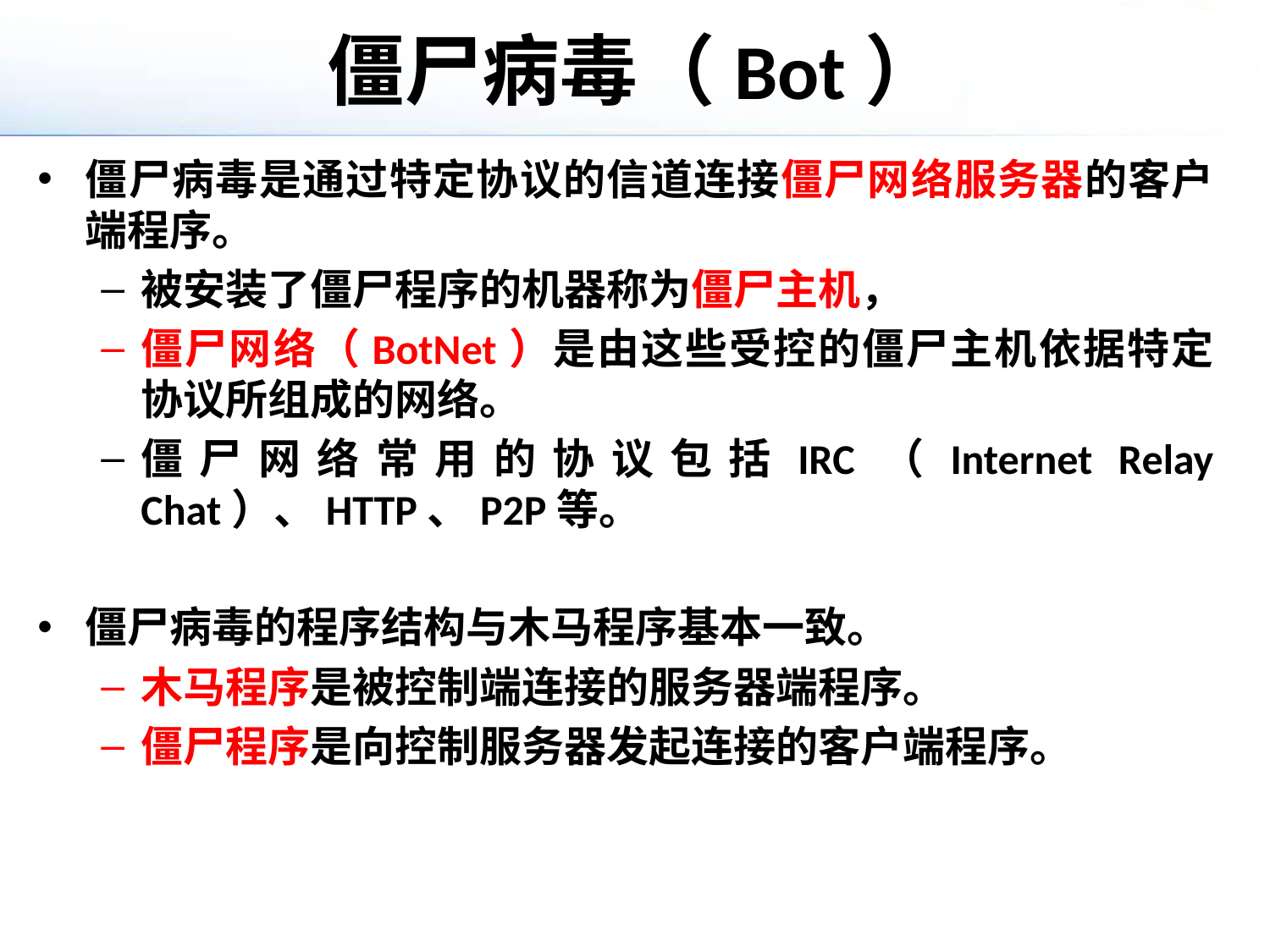

# 僵尸病毒（Bot）
僵尸病毒是通过特定协议的信道连接僵尸网络服务器的客户端程序。
被安装了僵尸程序的机器称为僵尸主机，
僵尸网络（BotNet）是由这些受控的僵尸主机依据特定协议所组成的网络。
僵尸网络常用的协议包括IRC（Internet Relay Chat）、HTTP、P2P等。

僵尸病毒的程序结构与木马程序基本一致。
木马程序是被控制端连接的服务器端程序。
僵尸程序是向控制服务器发起连接的客户端程序。